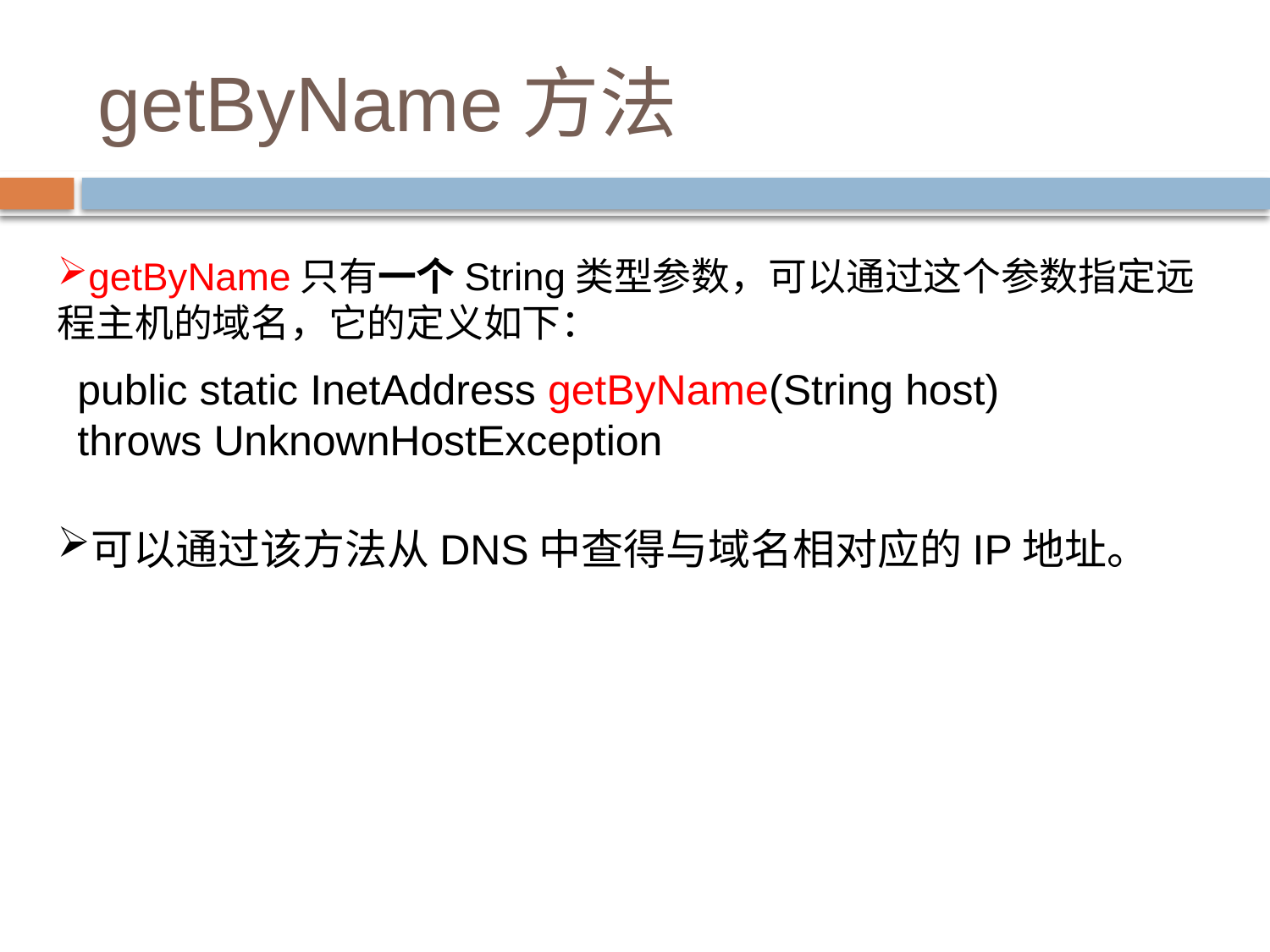

# getByName方法
getByName只有一个String类型参数，可以通过这个参数指定远程主机的域名，它的定义如下：
public static InetAddress getByName(String host) throws UnknownHostException
可以通过该方法从DNS中查得与域名相对应的IP地址。